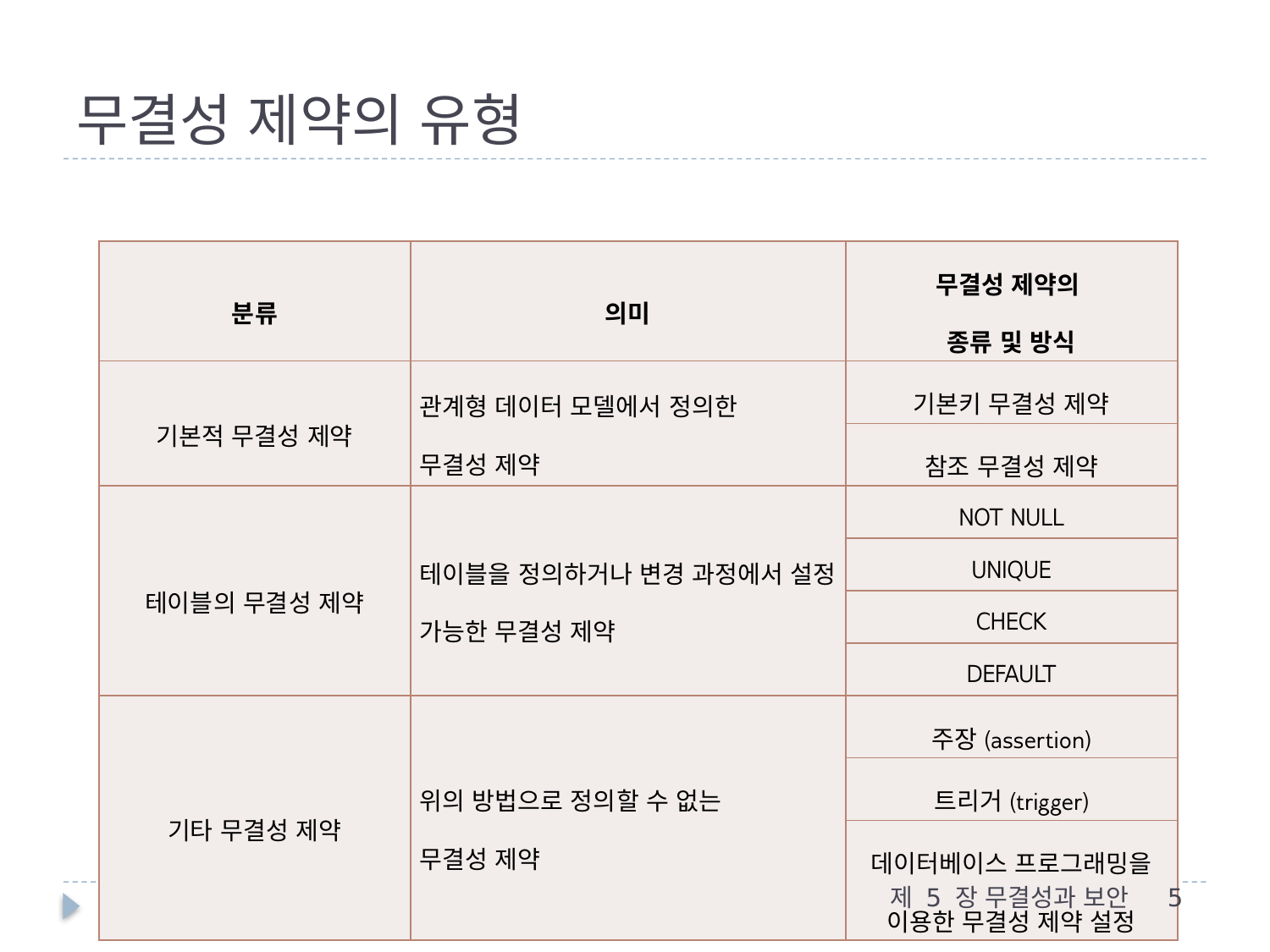

# 무결성 제약의 유형
| 분류 | 의미 | 무결성 제약의 종류 및 방식 |
| --- | --- | --- |
| 기본적 무결성 제약 | 관계형 데이터 모델에서 정의한 무결성 제약 | 기본키 무결성 제약 |
|  |  | 참조 무결성 제약 |
| 테이블의 무결성 제약 | 테이블을 정의하거나 변경 과정에서 설정 가능한 무결성 제약 | NOT NULL |
|  |  | UNIQUE |
|  |  | CHECK |
|  |  | DEFAULT |
| 기타 무결성 제약 | 위의 방법으로 정의할 수 없는 무결성 제약 | 주장(assertion) |
|  |  | 트리거(trigger) |
|  |  | 데이터베이스 프로그래밍을 이용한 무결성 제약 설정 |
제 5 장 무결성과 보안
5